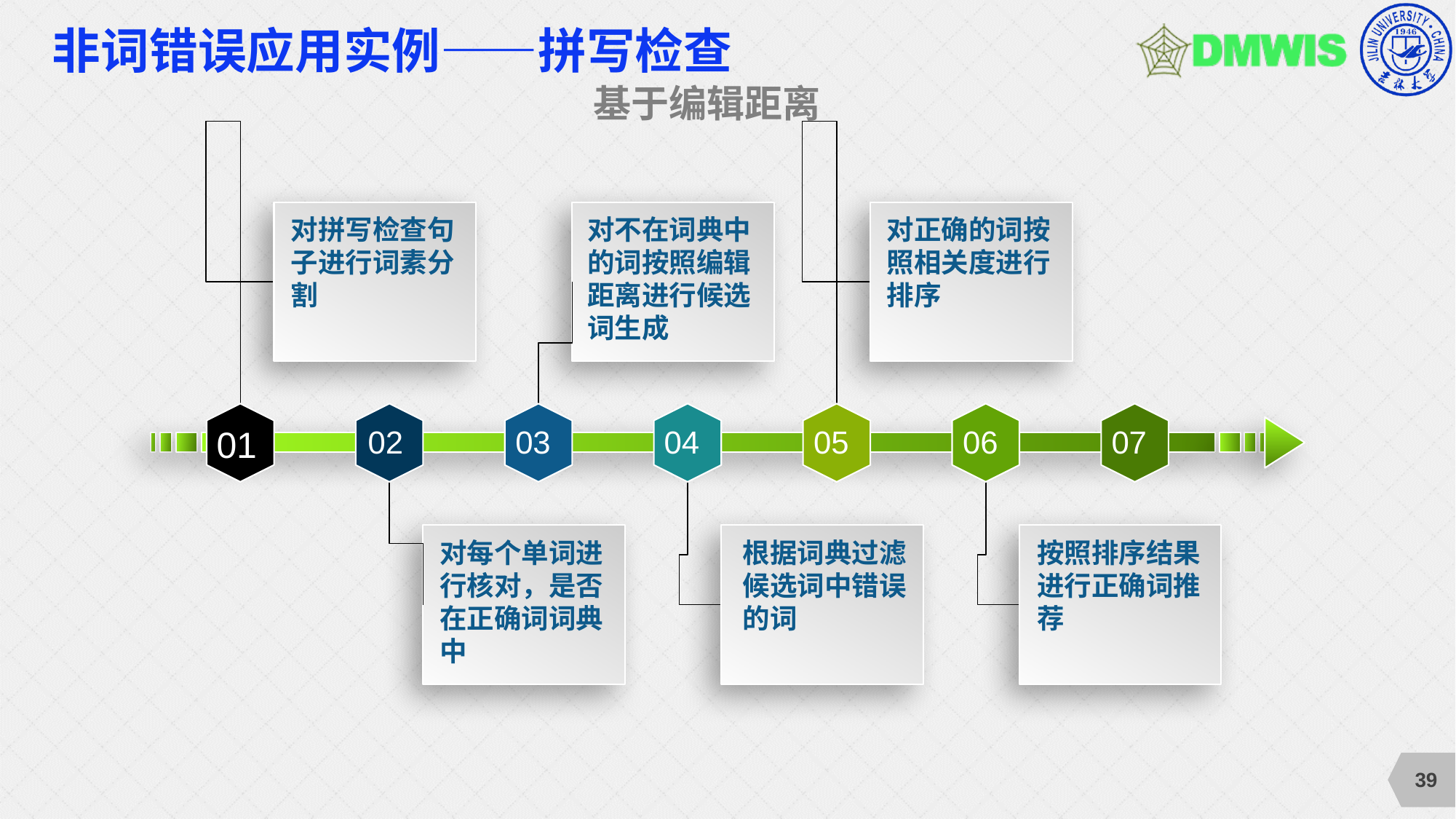

# 非词错误应用实例——拼写检查
基于编辑距离

对拼写检查句子进行词素分割

01

对不在词典中的词按照编辑距离进行候选词生成

03

对正确的词按照相关度进行排序

05

02
对每个单词进行核对，是否在正确词词典中

04

根据词典过滤候选词中错误的词

06

按照排序结果进行正确词推荐

07

39